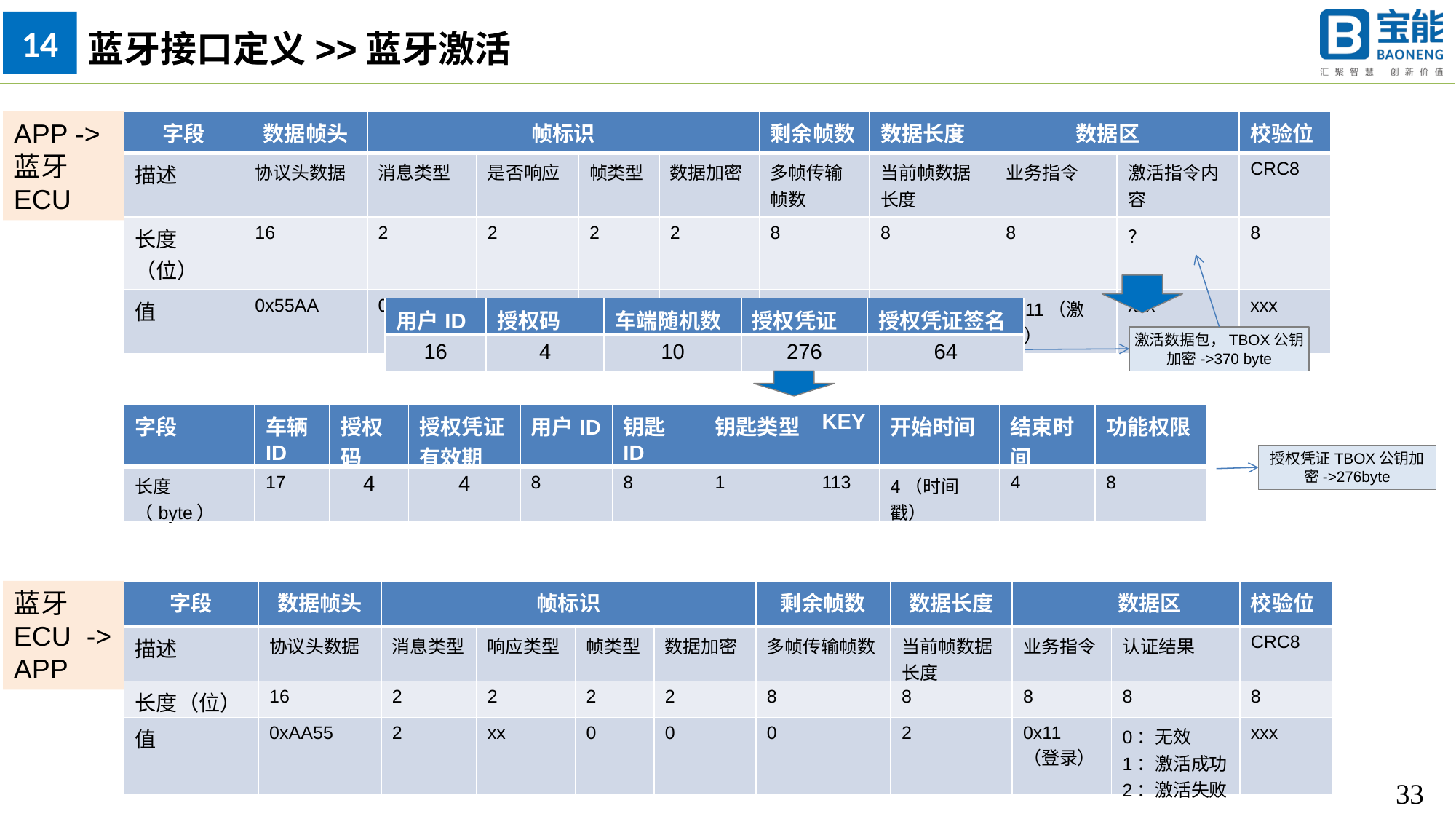

14
蓝牙接口定义>>蓝牙激活
APP -> 蓝牙ECU
| 字段 | 数据帧头 | 帧标识 |  |  |  | 剩余帧数 | 数据长度 | 数据区 |  | 校验位 |
| --- | --- | --- | --- | --- | --- | --- | --- | --- | --- | --- |
| 描述 | 协议头数据 | 消息类型 | 是否响应 | 帧类型 | 数据加密 | 多帧传输帧数 | 当前帧数据长度 | 业务指令 | 激活指令内容 | CRC8 |
| 长度（位） | 16 | 2 | 2 | 2 | 2 | 8 | 8 | 8 | ？ | 8 |
| 值 | 0x55AA | 0 | 1 | 1/2 | 0 不加密 | xx | ? | 0x11（激活） | xxx | xxx |

| 用户ID | 授权码 | 车端随机数 | 授权凭证 | 授权凭证签名 |
| --- | --- | --- | --- | --- |
| 16 | 4 | 10 | 276 | 64 |
激活数据包，TBOX公钥加密->370 byte

| 字段 | 车辆ID | 授权码 | 授权凭证有效期 | 用户ID | 钥匙ID | 钥匙类型 | KEY | 开始时间 | 结束时间 | 功能权限 |
| --- | --- | --- | --- | --- | --- | --- | --- | --- | --- | --- |
| 长度（byte） | 17 | 4 | 4 | 8 | 8 | 1 | 113 | 4（时间戳） | 4 | 8 |
授权凭证TBOX公钥加密->276byte
蓝牙ECU  -> APP
| 字段 | 数据帧头 | 帧标识 |  |  |  | 剩余帧数 | 数据长度 | 数据区 |  | 校验位 |
| --- | --- | --- | --- | --- | --- | --- | --- | --- | --- | --- |
| 描述 | 协议头数据 | 消息类型 | 响应类型 | 帧类型 | 数据加密 | 多帧传输帧数 | 当前帧数据长度 | 业务指令 | 认证结果 | CRC8 |
| 长度（位） | 16 | 2 | 2 | 2 | 2 | 8 | 8 | 8 | 8 | 8 |
| 值 | 0xAA55 | 2 | xx | 0 | 0 | 0 | 2 | 0x11（登录） | 0：无效 1：激活成功 2：激活失败 | xxx |